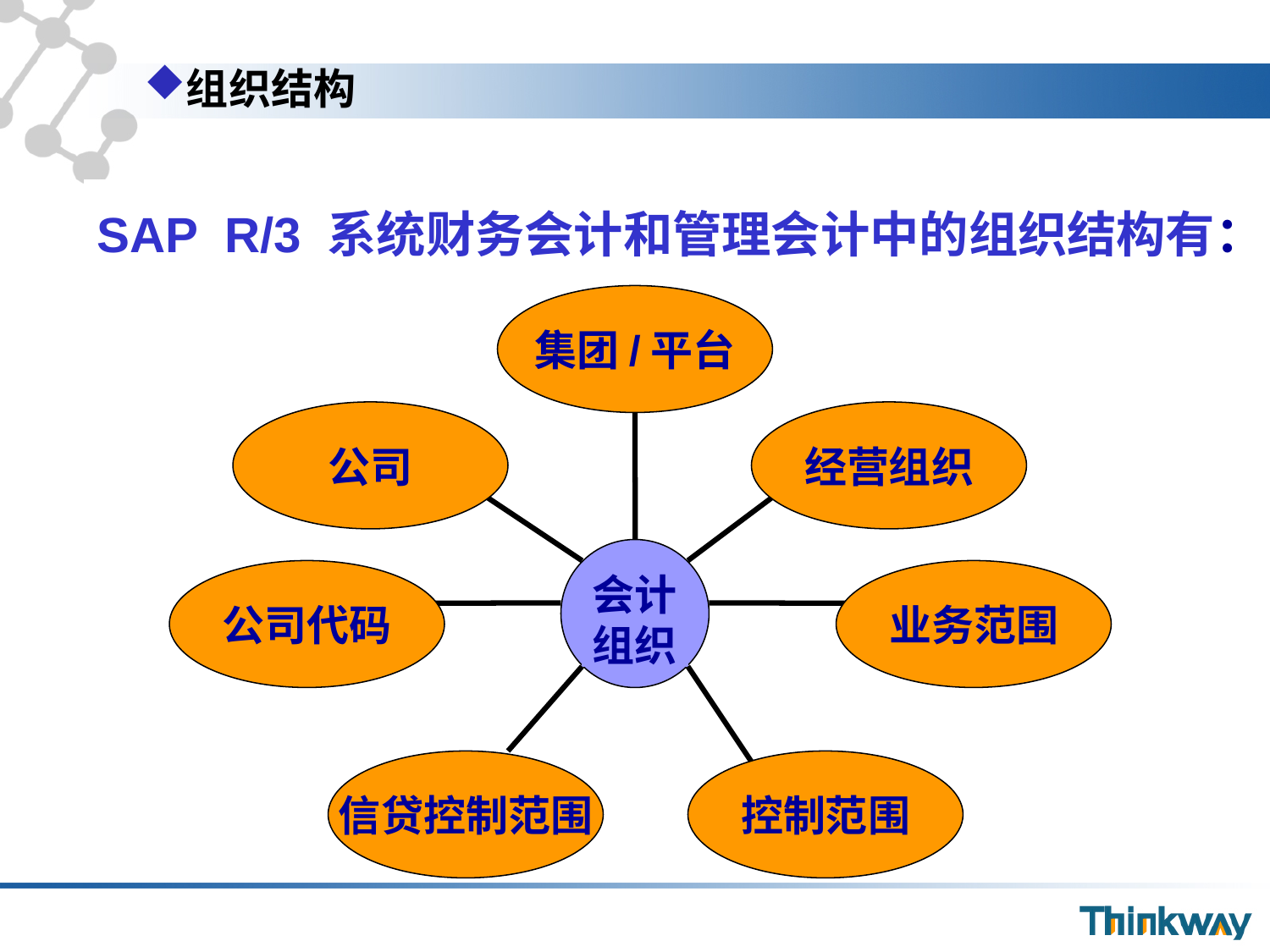

组织结构
SAP  R/3 系统财务会计和管理会计中的组织结构有：
集团/平台
公司
经营组织

公司代码
业务范围
会计
组织

信贷控制范围
控制范围